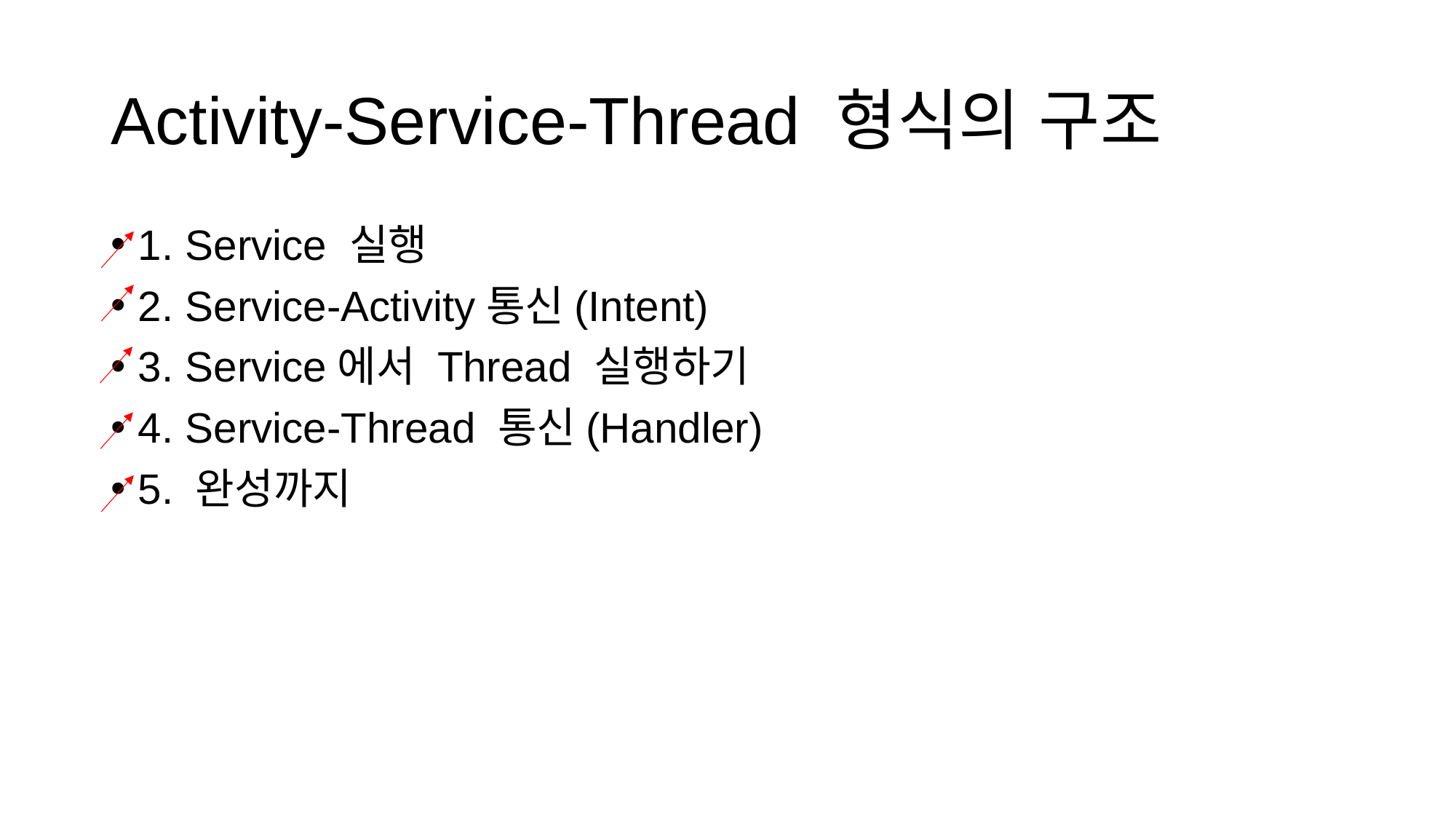

# Activity-Service-Thread 형식의 구조
1. Service 실행
2. Service-Activity통신(Intent)
3. Service에서 Thread 실행하기
4. Service-Thread 통신(Handler)
5. 완성까지